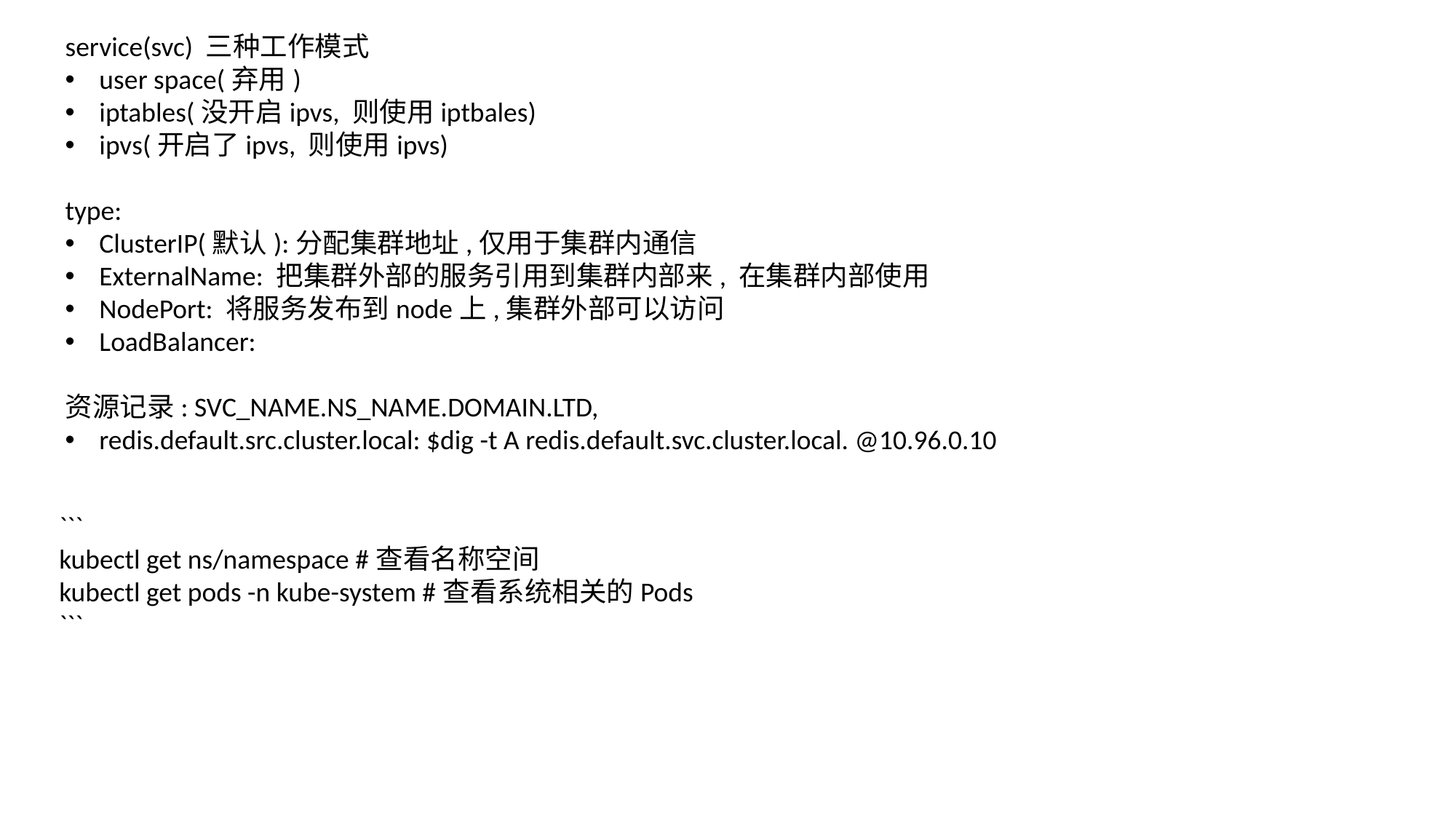

service(svc) 三种工作模式
user space(弃用)
iptables(没开启ipvs, 则使用iptbales)
ipvs(开启了ipvs, 则使用ipvs)

type:
ClusterIP(默认):分配集群地址,仅用于集群内通信
ExternalName: 把集群外部的服务引用到集群内部来, 在集群内部使用
NodePort: 将服务发布到node上,集群外部可以访问
LoadBalancer:

资源记录: SVC_NAME.NS_NAME.DOMAIN.LTD,
redis.default.src.cluster.local: $dig -t A redis.default.svc.cluster.local. @10.96.0.10
```
kubectl get ns/namespace #查看名称空间
kubectl get pods -n kube-system #查看系统相关的Pods
```